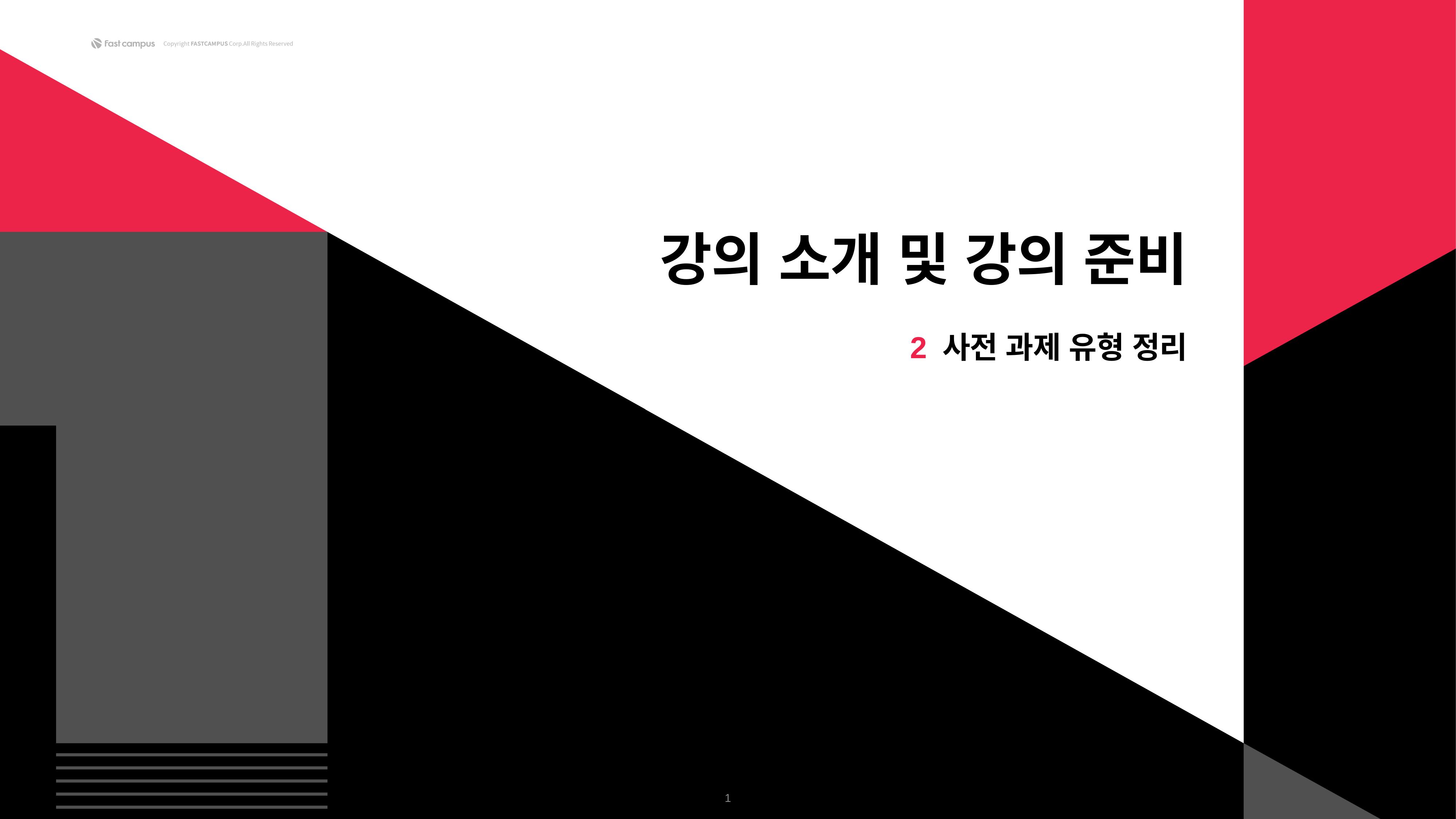

강의 소개 및 강의 준비

2 사전 과제 유형 정리
1